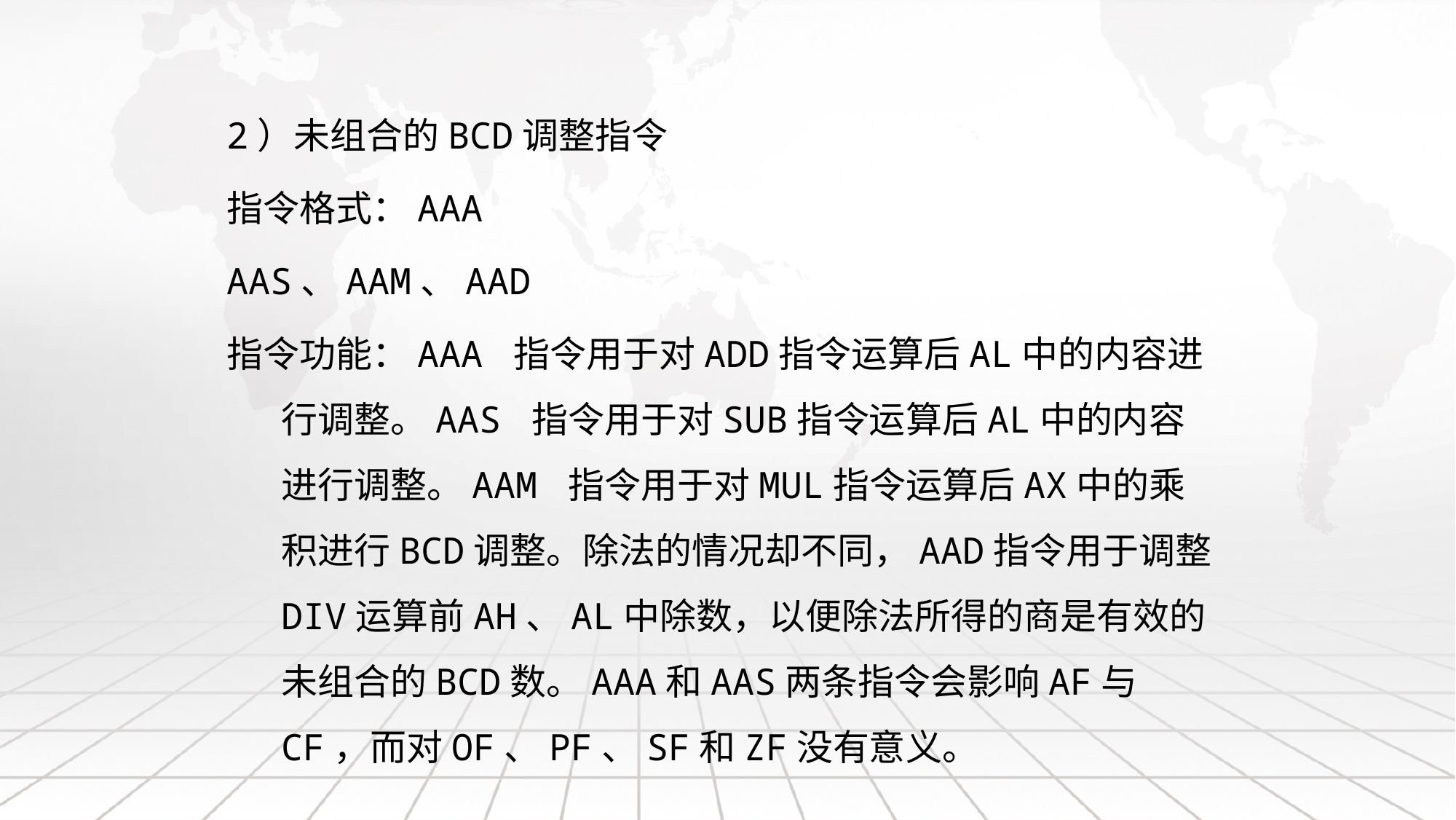

2）未组合的BCD调整指令
指令格式：AAA
AAS、AAM、AAD
指令功能：AAA 指令用于对ADD指令运算后AL中的内容进行调整。AAS 指令用于对SUB指令运算后AL中的内容进行调整。AAM 指令用于对MUL指令运算后AX中的乘积进行BCD调整。除法的情况却不同，AAD指令用于调整DIV运算前AH、AL中除数，以便除法所得的商是有效的未组合的BCD数。AAA和AAS两条指令会影响AF与CF，而对OF、PF、SF和ZF没有意义。